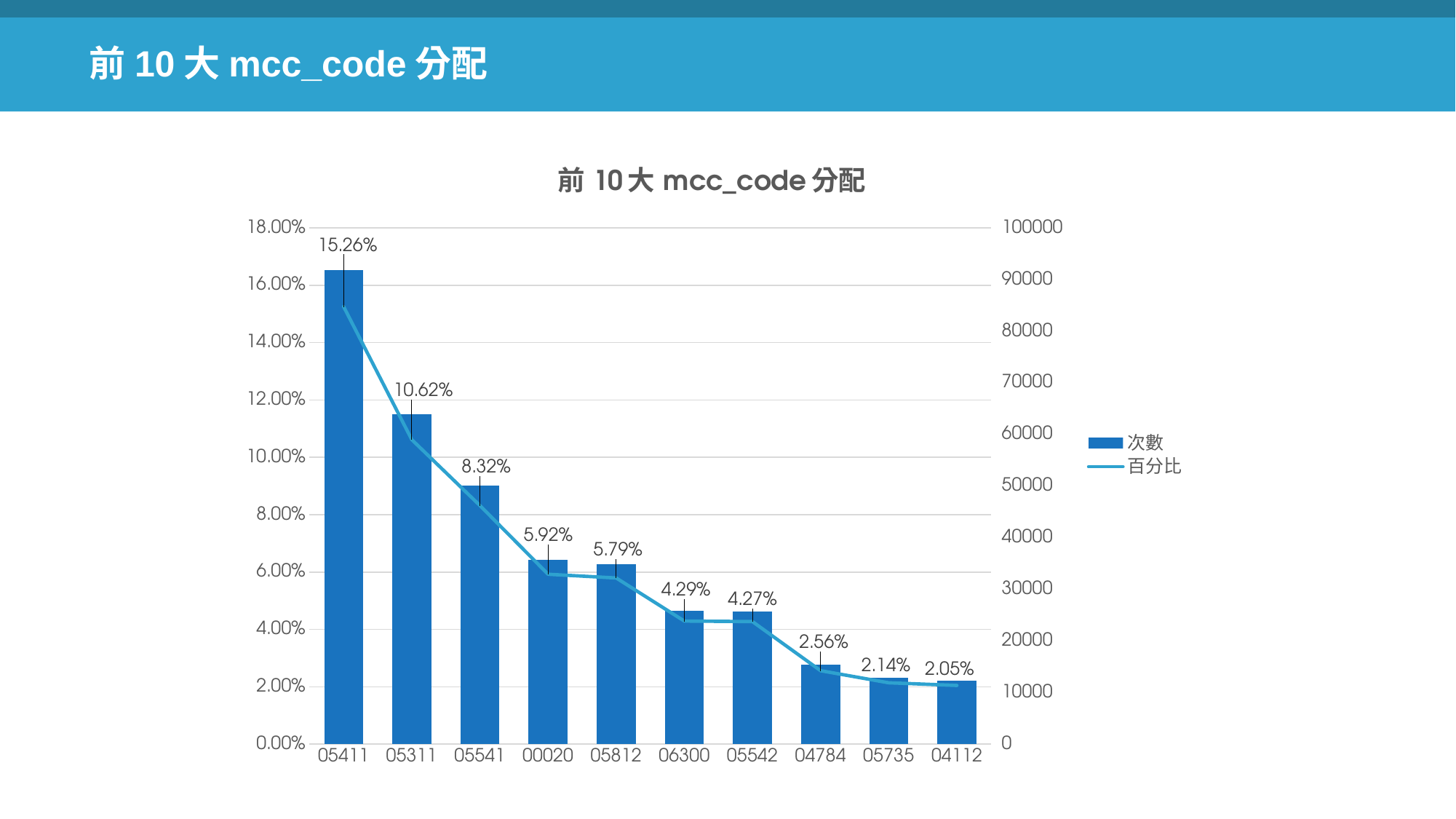

前10大mcc_code分配

### Chart: 前10大mcc_code分配

| Category | 次數 | 百分比 |
|---|---|---|
| 05411 | 91829.0 | 0.1525588736138223 |
| 05311 | 63917.0 | 0.10618764796278606 |
| 05541 | 50069.0 | 0.08318145948415501 |
| 00020 | 35652.0 | 0.05922997051127632 |
| 05812 | 34868.0 | 0.05792748265979981 |
| 06300 | 25825.0 | 0.04290401628109814 |
| 05542 | 25720.0 | 0.042729575943846826 |
| 04784 | 15412.0 | 0.025604518835403083 |
| 05735 | 12870.0 | 0.02138140133737592 |
| 04112 | 12321.0 | 0.02046932757403331 |